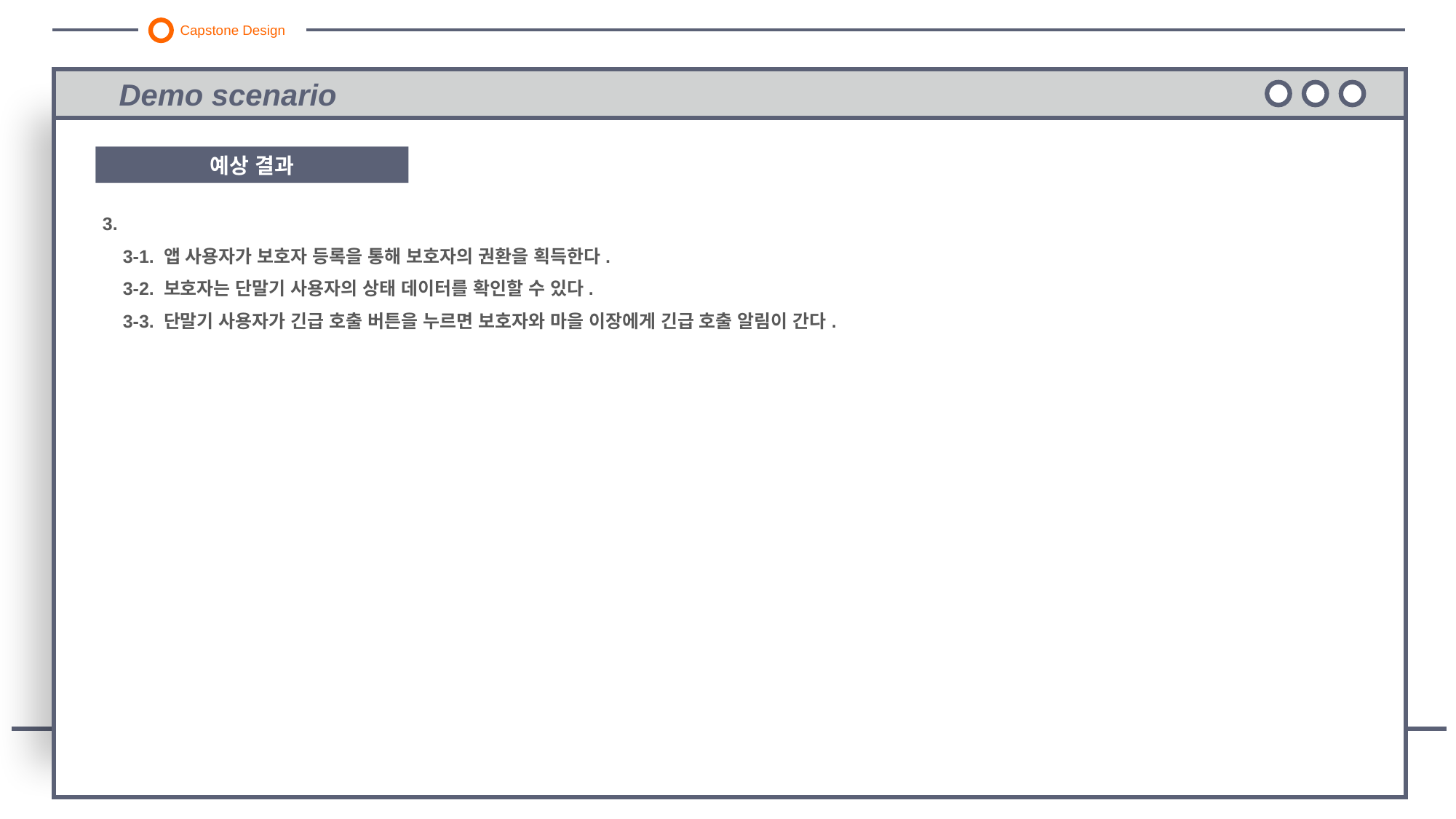

Capstone Design

Demo scenario

예상 결과
3.
    3-1. 앱 사용자가 보호자 등록을 통해 보호자의 권환을 획득한다.
    3-2. 보호자는 단말기 사용자의 상태 데이터를 확인할 수 있다.
    3-3. 단말기 사용자가 긴급 호출 버튼을 누르면 보호자와 마을 이장에게 긴급 호출 알림이 간다.

엄지 지지대
전원